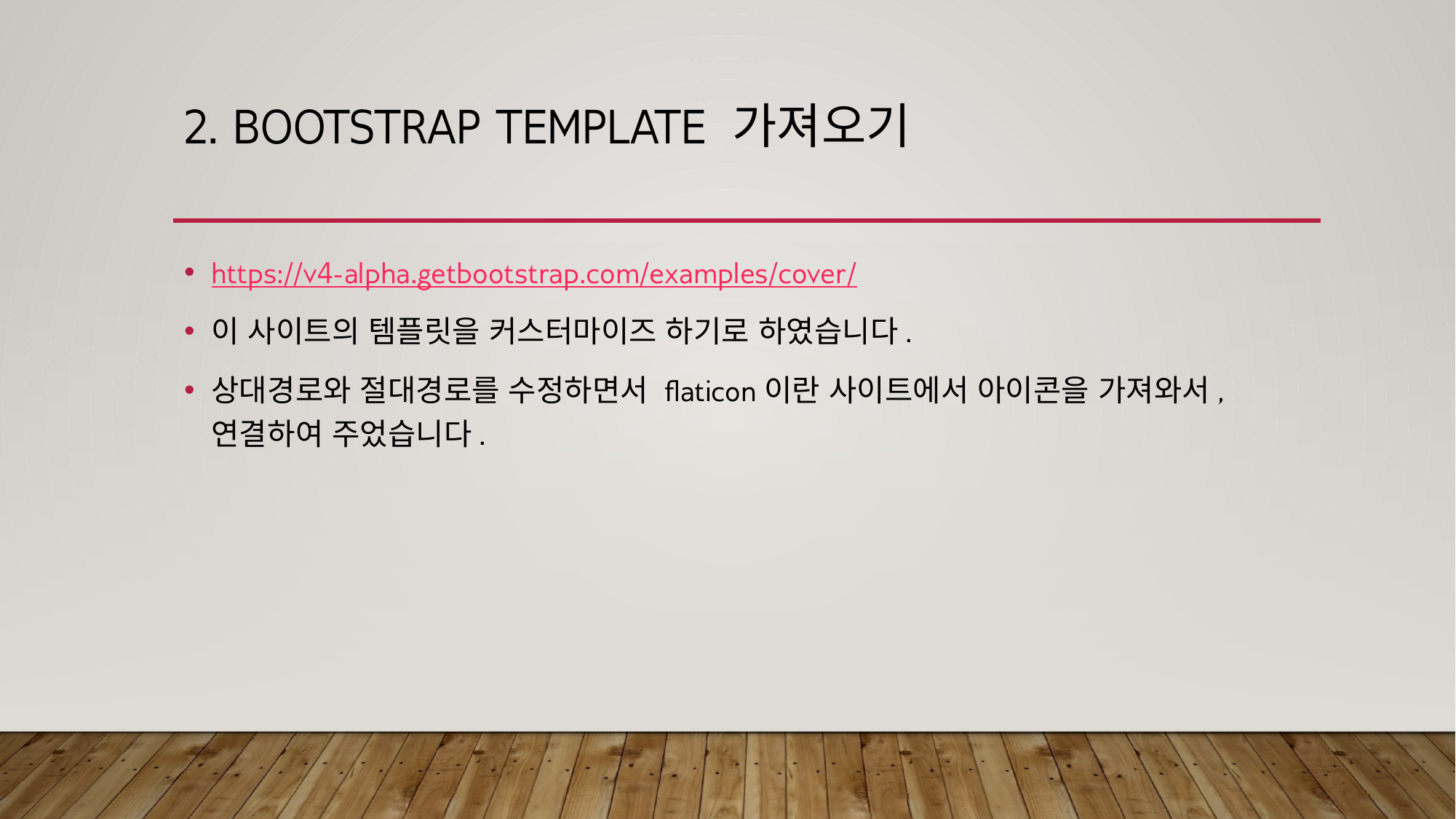

# 2. Bootstrap template 가져오기

https://v4-alpha.getbootstrap.com/examples/cover/
이 사이트의 템플릿을 커스터마이즈 하기로 하였습니다.
상대경로와 절대경로를 수정하면서 flaticon이란 사이트에서 아이콘을 가져와서, 연결하여 주었습니다.